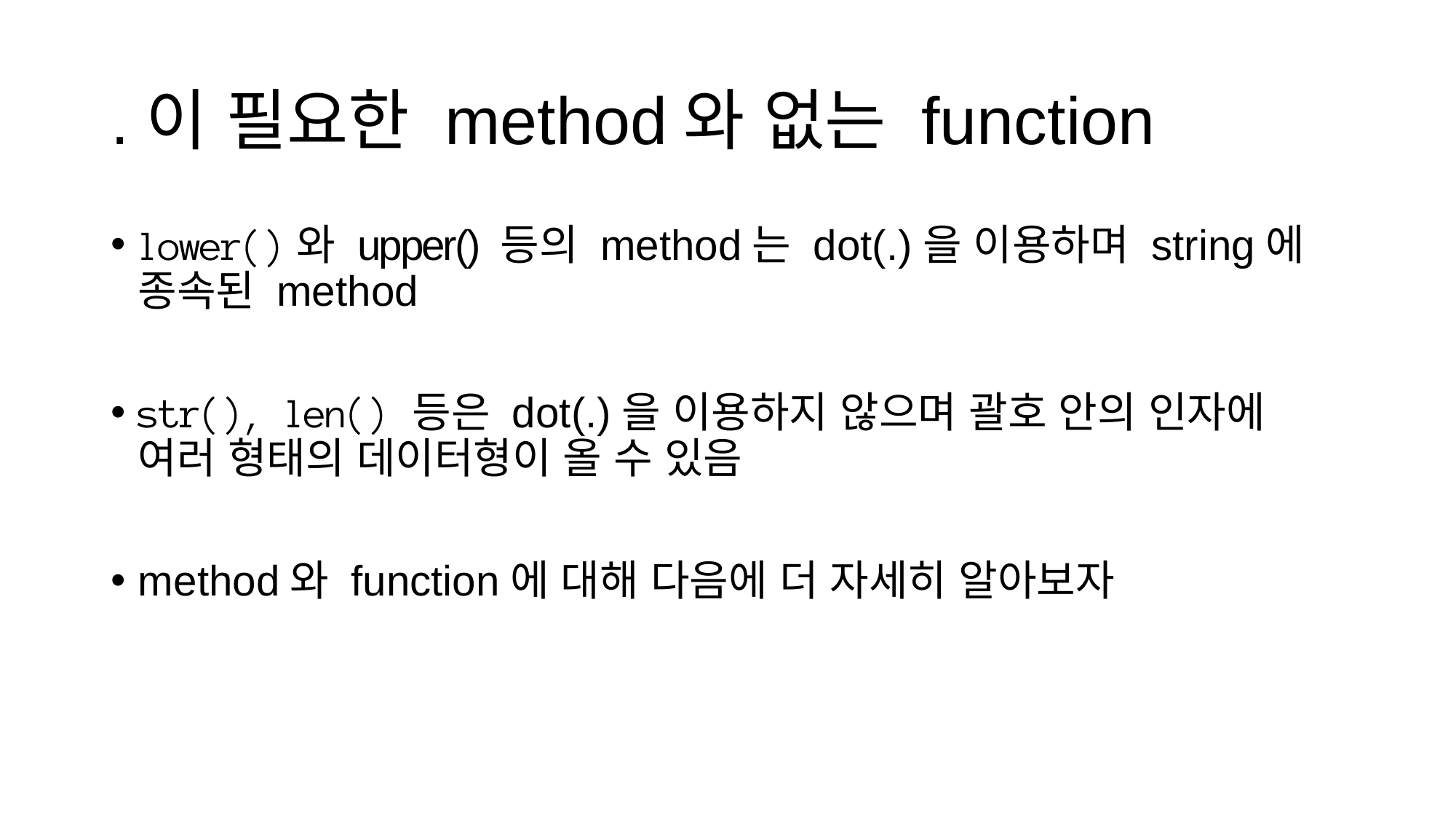

# .이 필요한 method와 없는 function
lower()와 upper() 등의 method는 dot(.)을 이용하며 string에 종속된 method

str(), len() 등은 dot(.)을 이용하지 않으며 괄호 안의 인자에 여러 형태의 데이터형이 올 수 있음

method와 function에 대해 다음에 더 자세히 알아보자